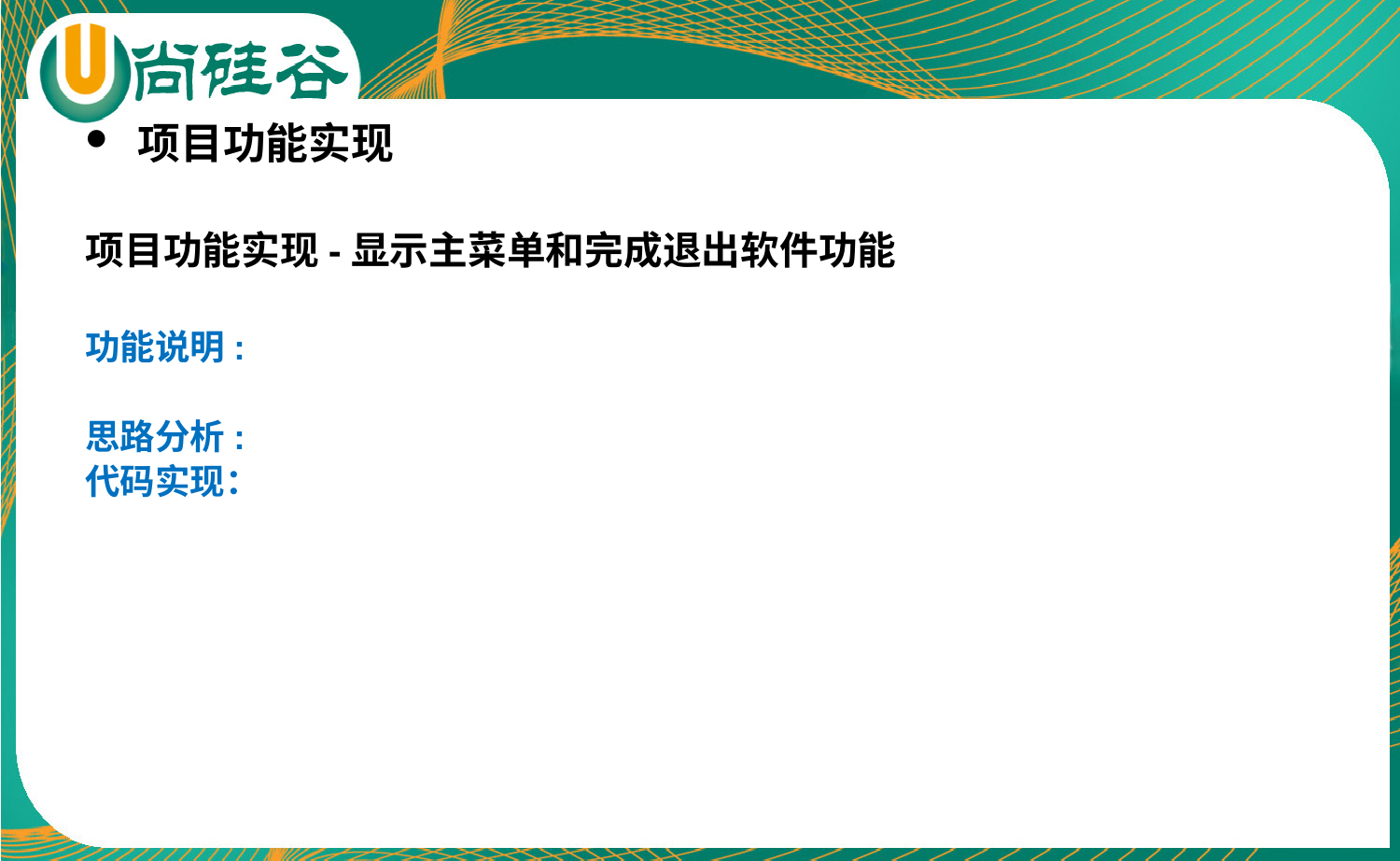

项目功能实现

项目功能实现-显示主菜单和完成退出软件功能

功能说明:

思路分析:
代码实现：